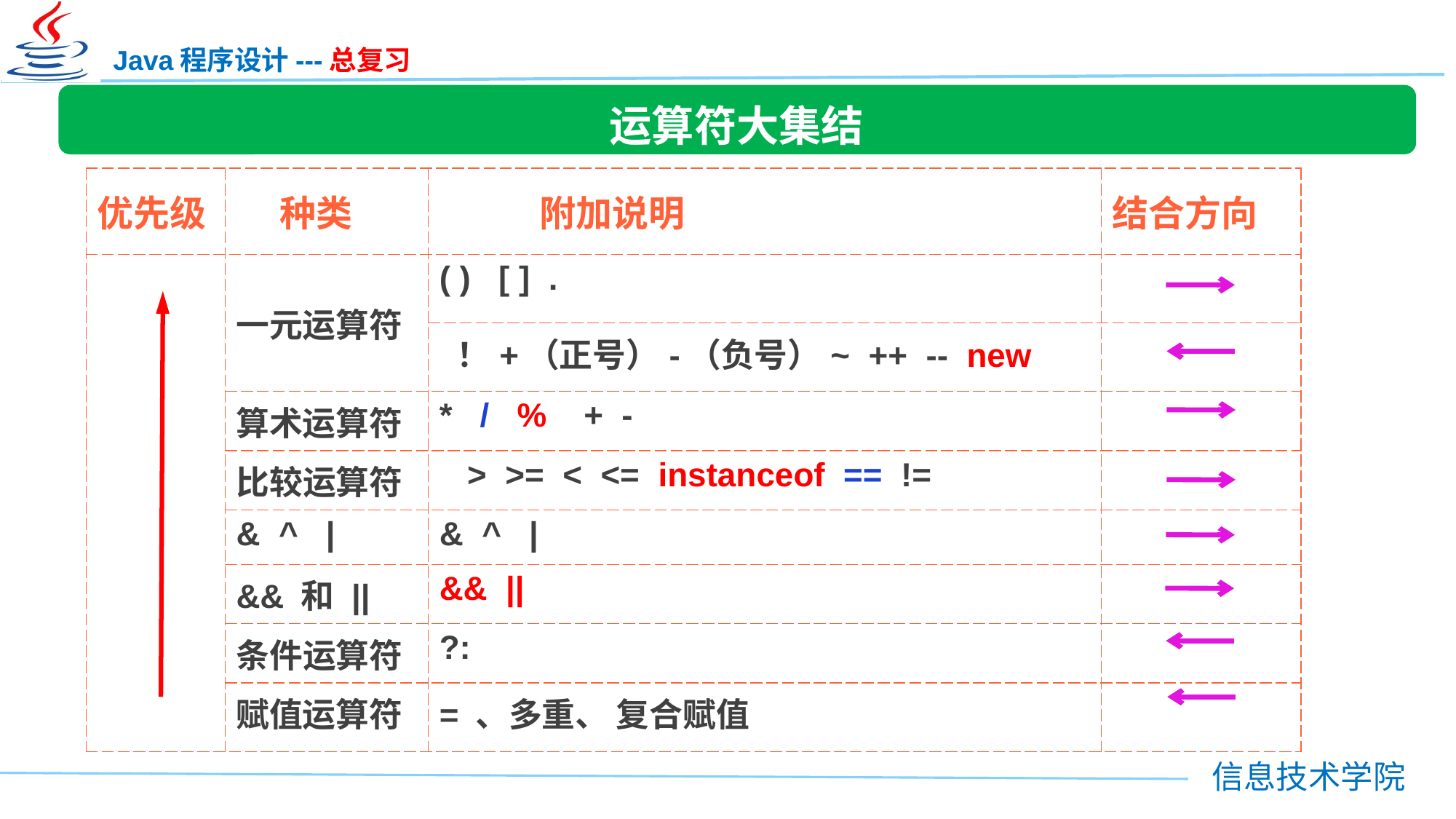

运算符大集结
| 优先级 | 种类 | 附加说明 | 结合方向 |
| --- | --- | --- | --- |
|  | 一元运算符 | ( ) [ ] . |  |
|  |  | ！+（正号）-（负号）~ ++ -- new |  |
|  | 算术运算符 | \* / % + - |  |
|  | 比较运算符 | > >= < <= instanceof == != |  |
|  | & ^ | | & ^ | |  |
|  | && 和 || | && || |  |
|  | 条件运算符 | ?: |  |
|  | 赋值运算符 | = 、多重、 复合赋值 |  |